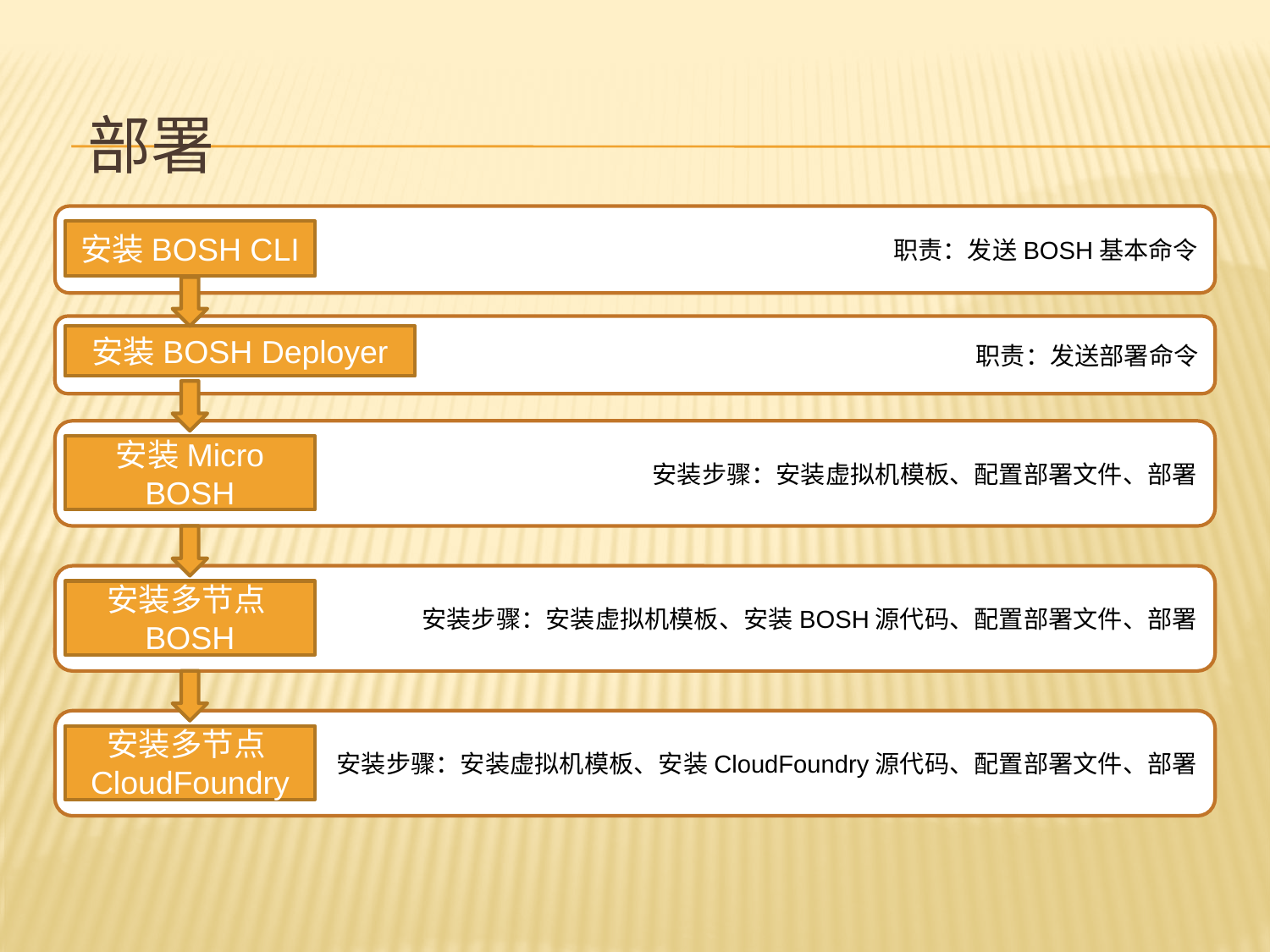

# 部署
职责：发送BOSH基本命令
安装BOSH CLI

职责：发送部署命令
安装BOSH Deployer

安装步骤：安装虚拟机模板、配置部署文件、部署
安装Micro BOSH

安装步骤：安装虚拟机模板、安装BOSH源代码、配置部署文件、部署
安装多节点BOSH

安装步骤：安装虚拟机模板、安装CloudFoundry源代码、配置部署文件、部署
安装多节点CloudFoundry